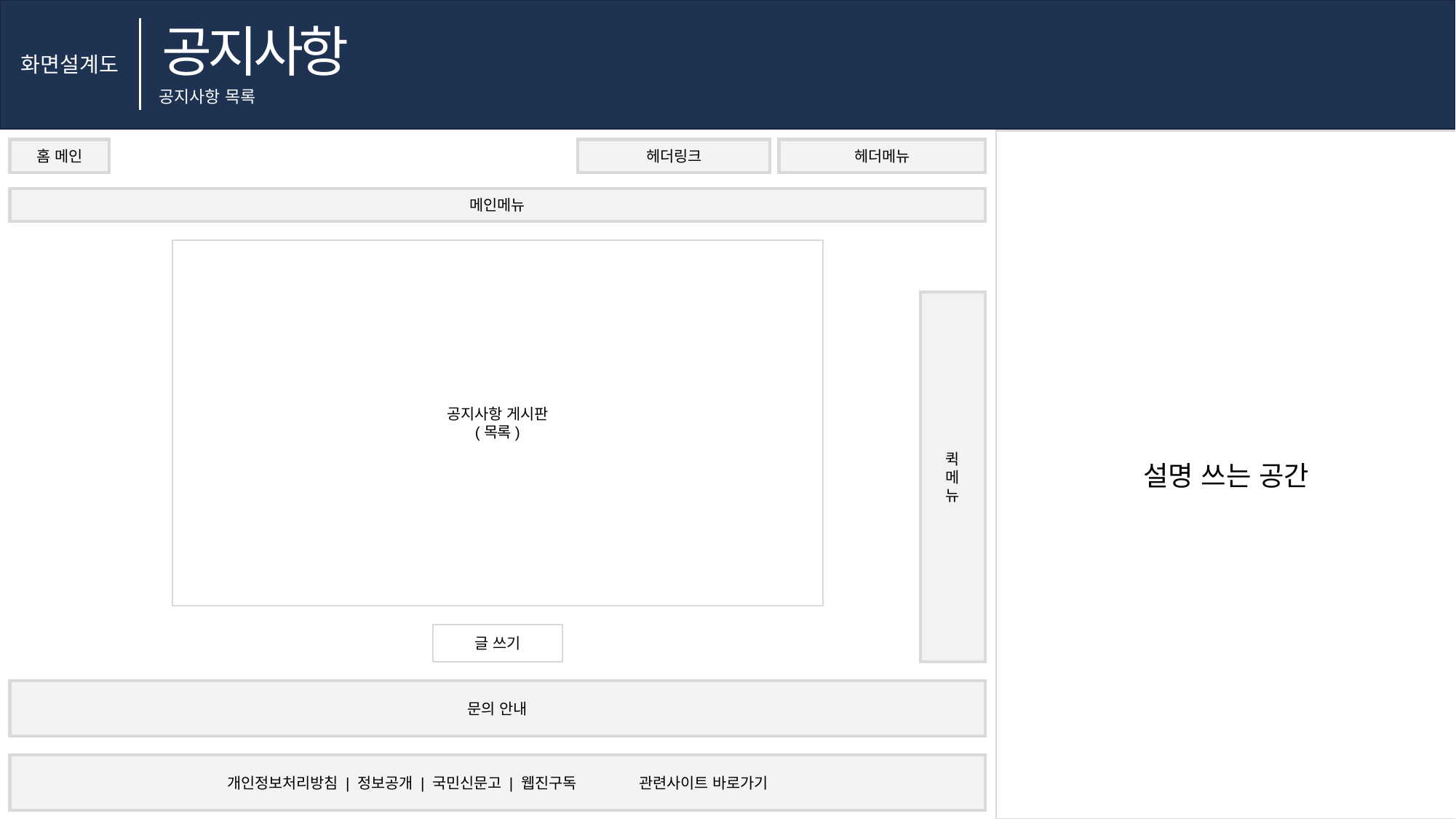

공지사항
화면설계도
공지사항 목록
설명 쓰는 공간
헤더링크
홈 메인
헤더메뉴
메인메뉴
공지사항 게시판
(목록)
퀵
메
뉴
글 쓰기
문의 안내
개인정보처리방침 | 정보공개 | 국민신문고 | 웹진구독               관련사이트 바로가기